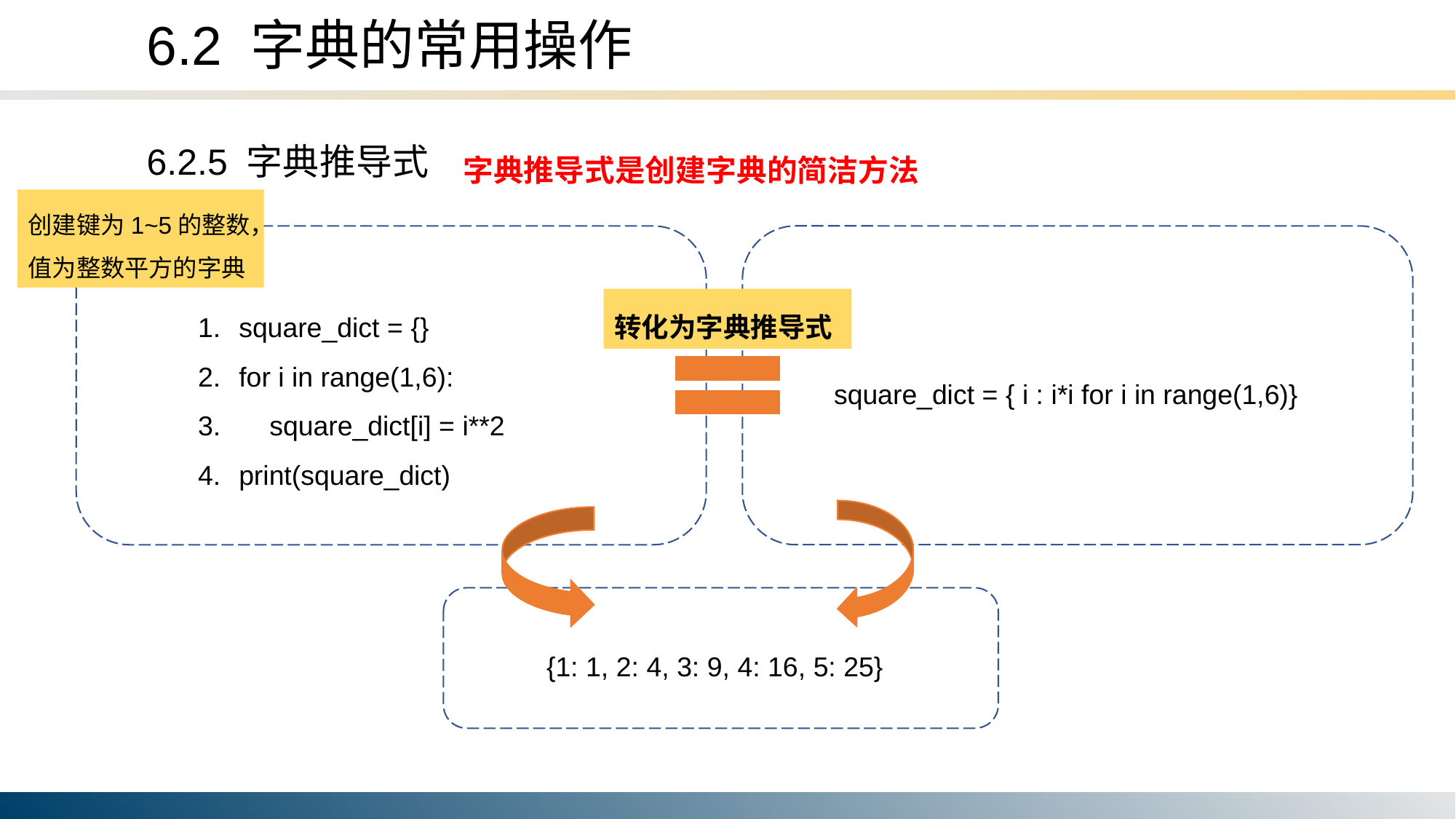

6.2 字典的常用操作
字典推导式是创建字典的简洁方法
6.2.5 字典推导式
创建键为1~5的整数，值为整数平方的字典

square_dict = {}
for i in range(1,6):
    square_dict[i] = i**2
print(square_dict)
转化为字典推导式

square_dict = { i : i*i for i in range(1,6)}

{1: 1, 2: 4, 3: 9, 4: 16, 5: 25}